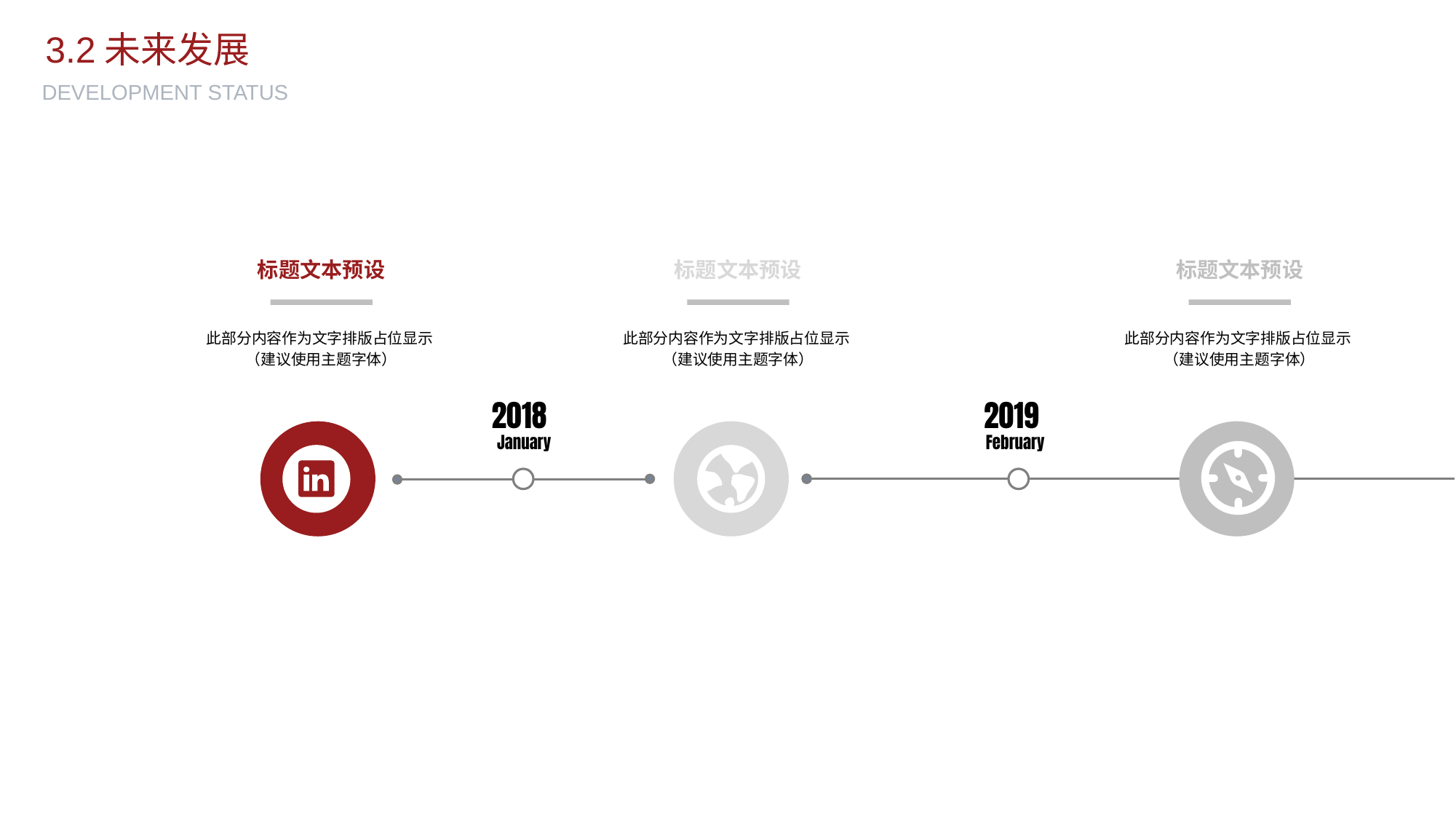

3.2未来发展

DEVELOPMENT STATUS
标题文本预设
标题文本预设
标题文本预设

此部分内容作为文字排版占位显示
（建议使用主题字体）
此部分内容作为文字排版占位显示
（建议使用主题字体）
此部分内容作为文字排版占位显示
（建议使用主题字体）
2018
January
2019
February